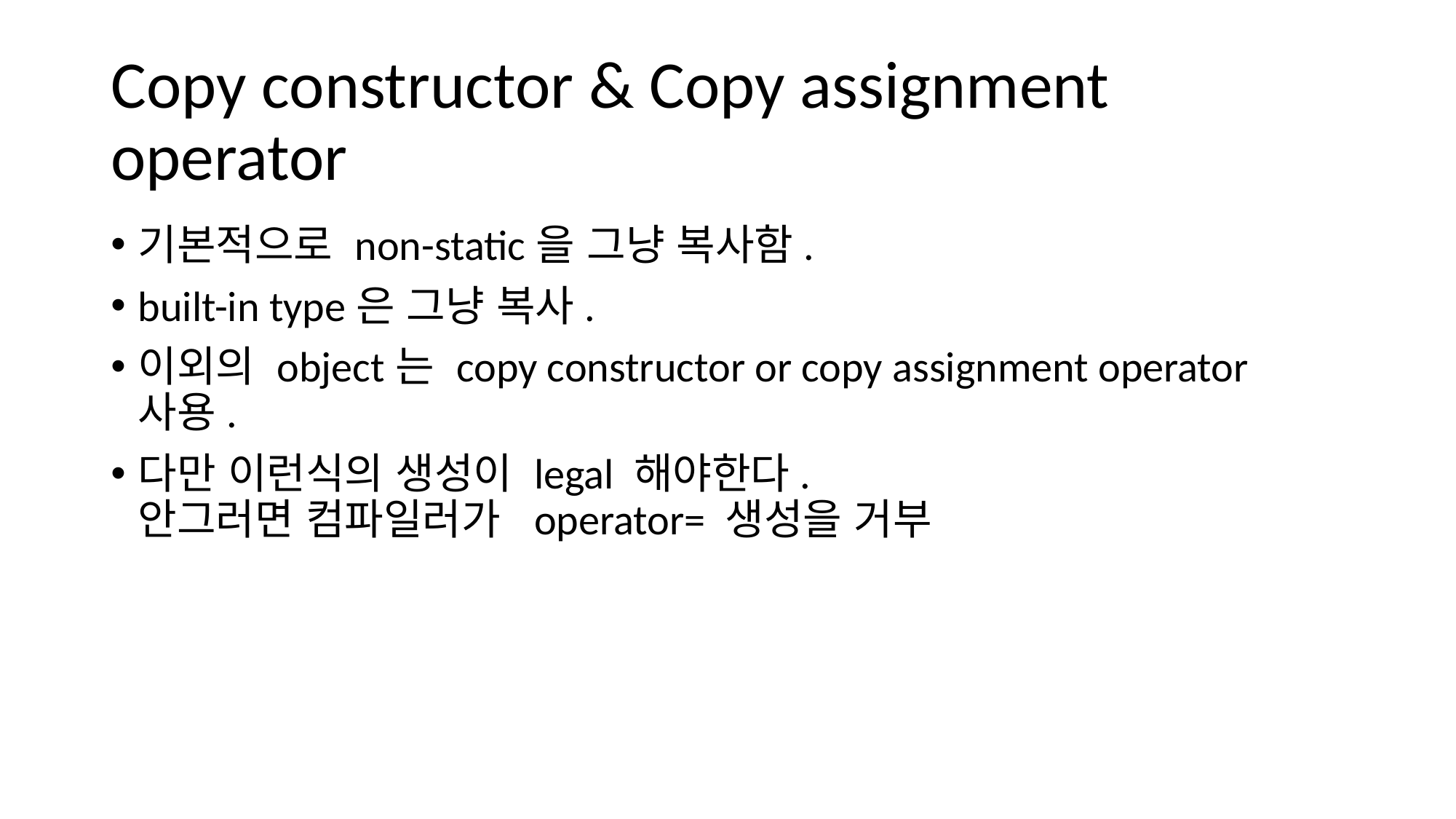

# Copy constructor & Copy assignment operator
기본적으로 non-static을 그냥 복사함.
built-in type은 그냥 복사.
이외의 object는 copy constructor or copy assignment operator 사용.
다만 이런식의 생성이 legal 해야한다.
안그러면 컴파일러가  operator= 생성을 거부